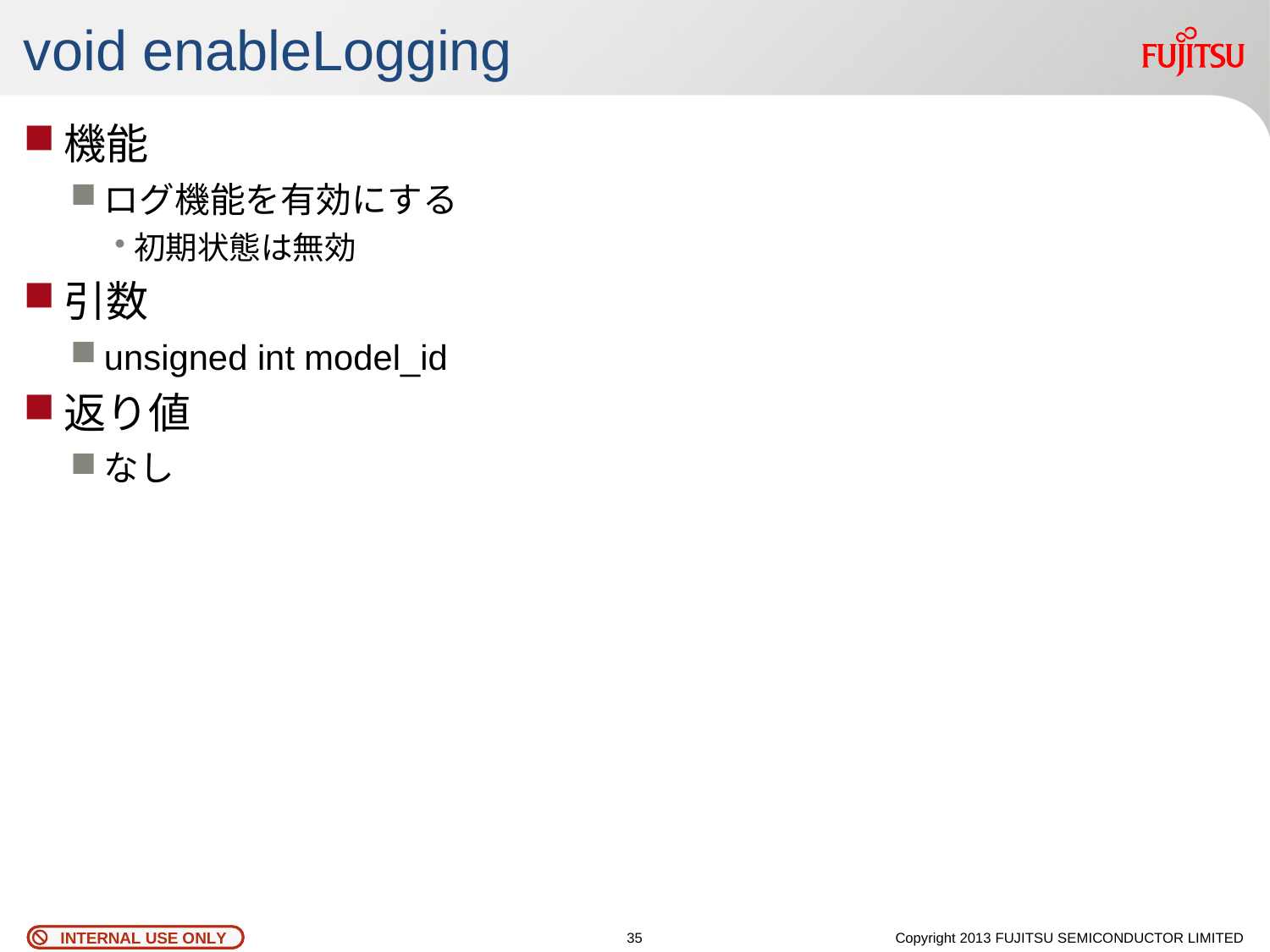

# void enableLogging
機能
ログ機能を有効にする
初期状態は無効
引数
unsigned int model_id
返り値
なし

35
Copyright 2013 FUJITSU SEMICONDUCTOR LIMITED